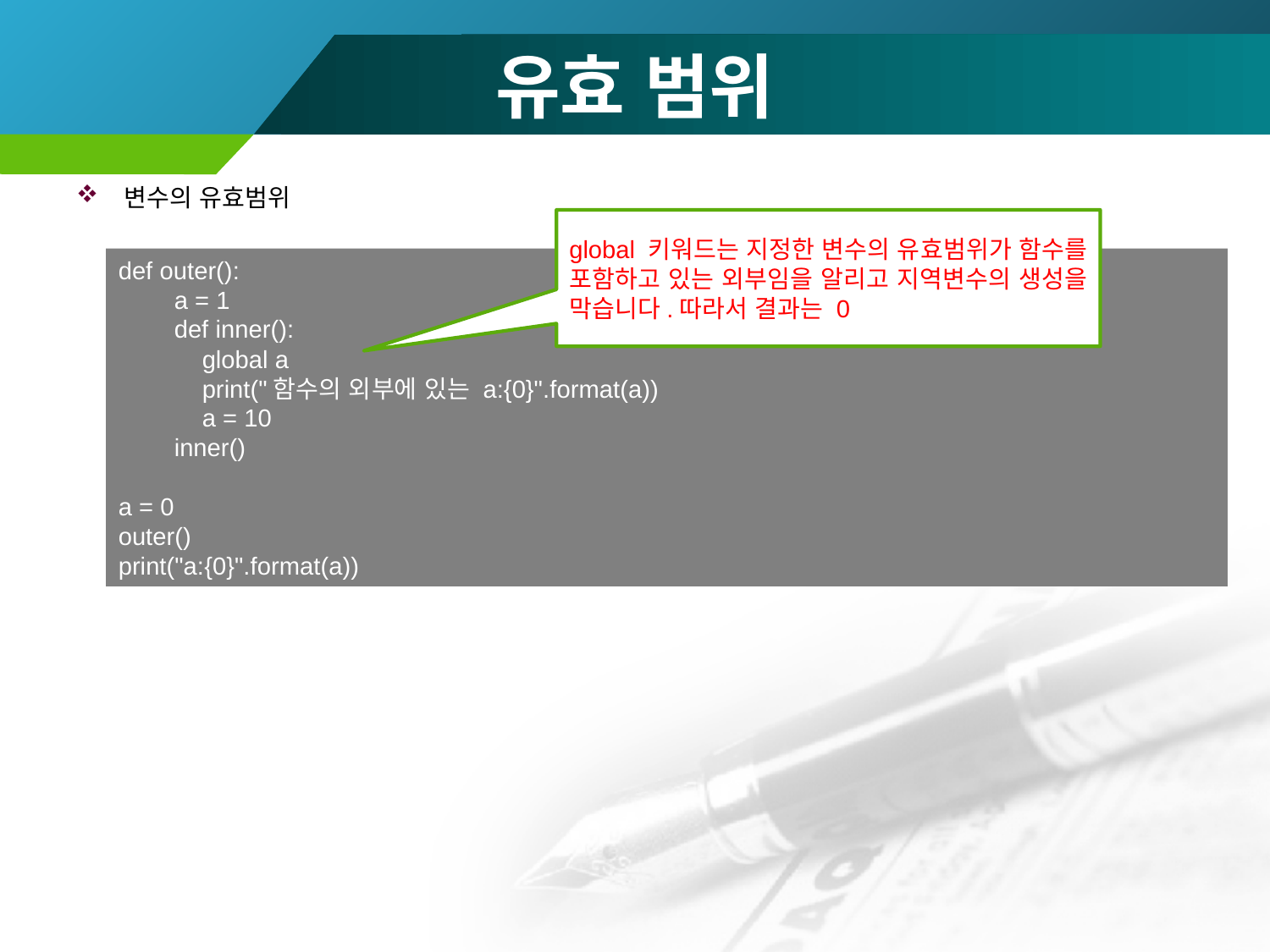

# 유효 범위
변수의 유효범위
global 키워드는 지정한 변수의 유효범위가 함수를 포함하고 있는 외부임을 알리고 지역변수의 생성을 막습니다.따라서 결과는 0
def outer():
        a = 1
        def inner():
            global a
            print("함수의 외부에 있는 a:{0}".format(a))
            a = 10
        inner()

a = 0
outer()
print("a:{0}".format(a))